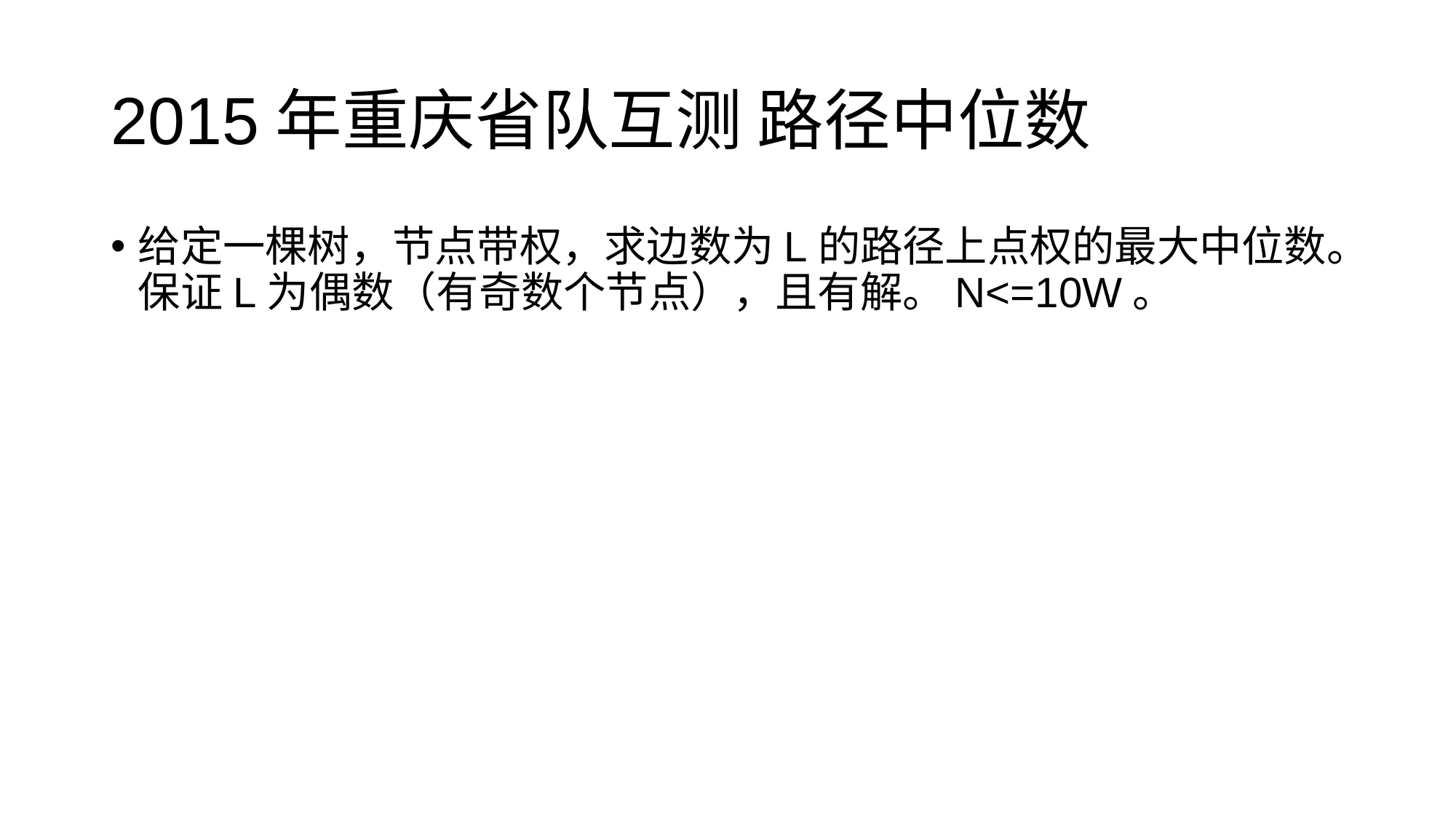

# 2015年重庆省队互测 路径中位数

给定一棵树，节点带权，求边数为L的路径上点权的最大中位数。保证L为偶数（有奇数个节点），且有解。N<=10W。